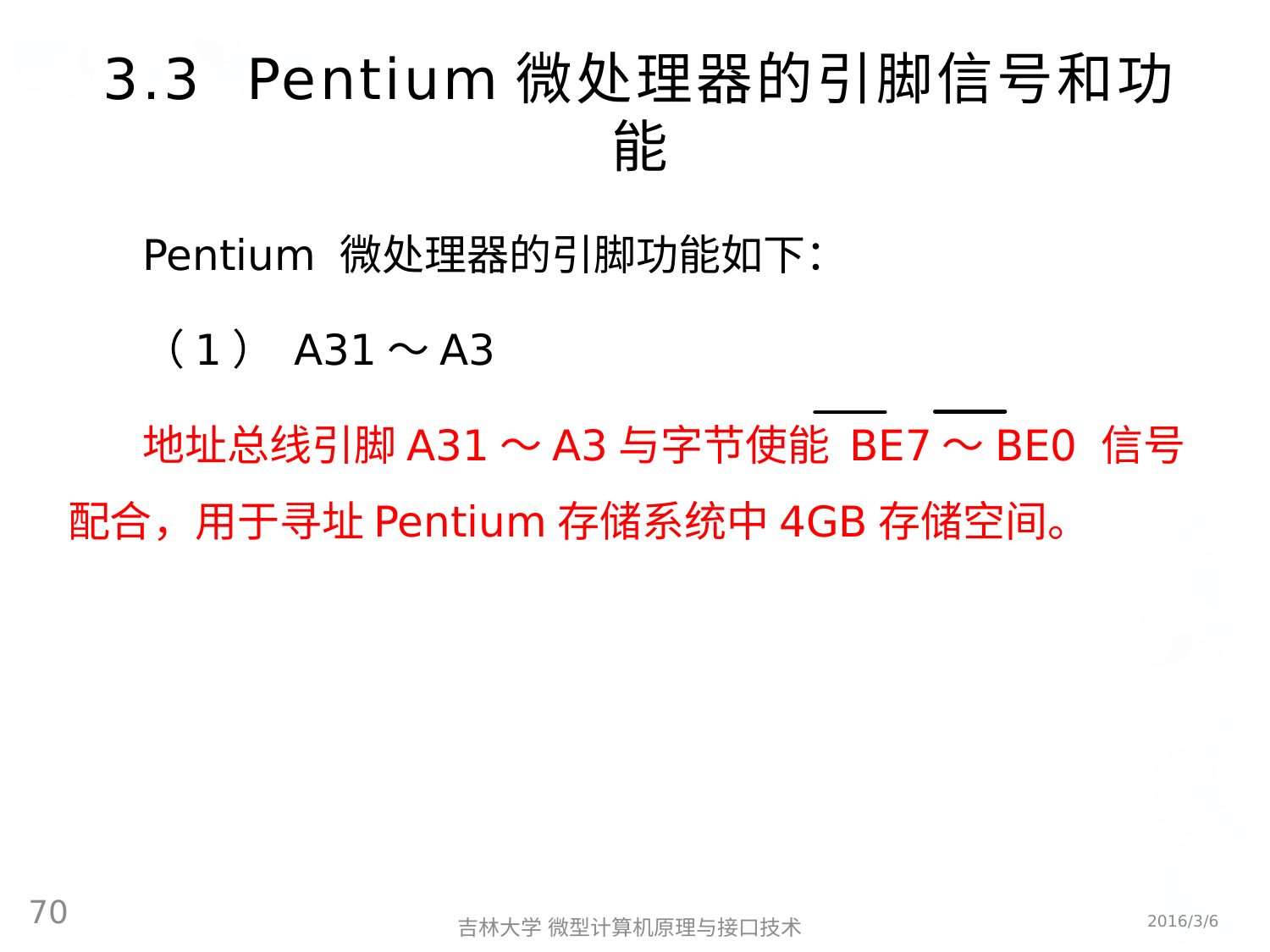

# 3.3  Pentium微处理器的引脚信号和功能
Pentium 微处理器的引脚功能如下：
（1） A31～A3
地址总线引脚A31～A3与字节使能 BE7～BE0 信号配合，用于寻址Pentium存储系统中4GB存储空间。
70
2016/3/6
吉林大学 微型计算机原理与接口技术